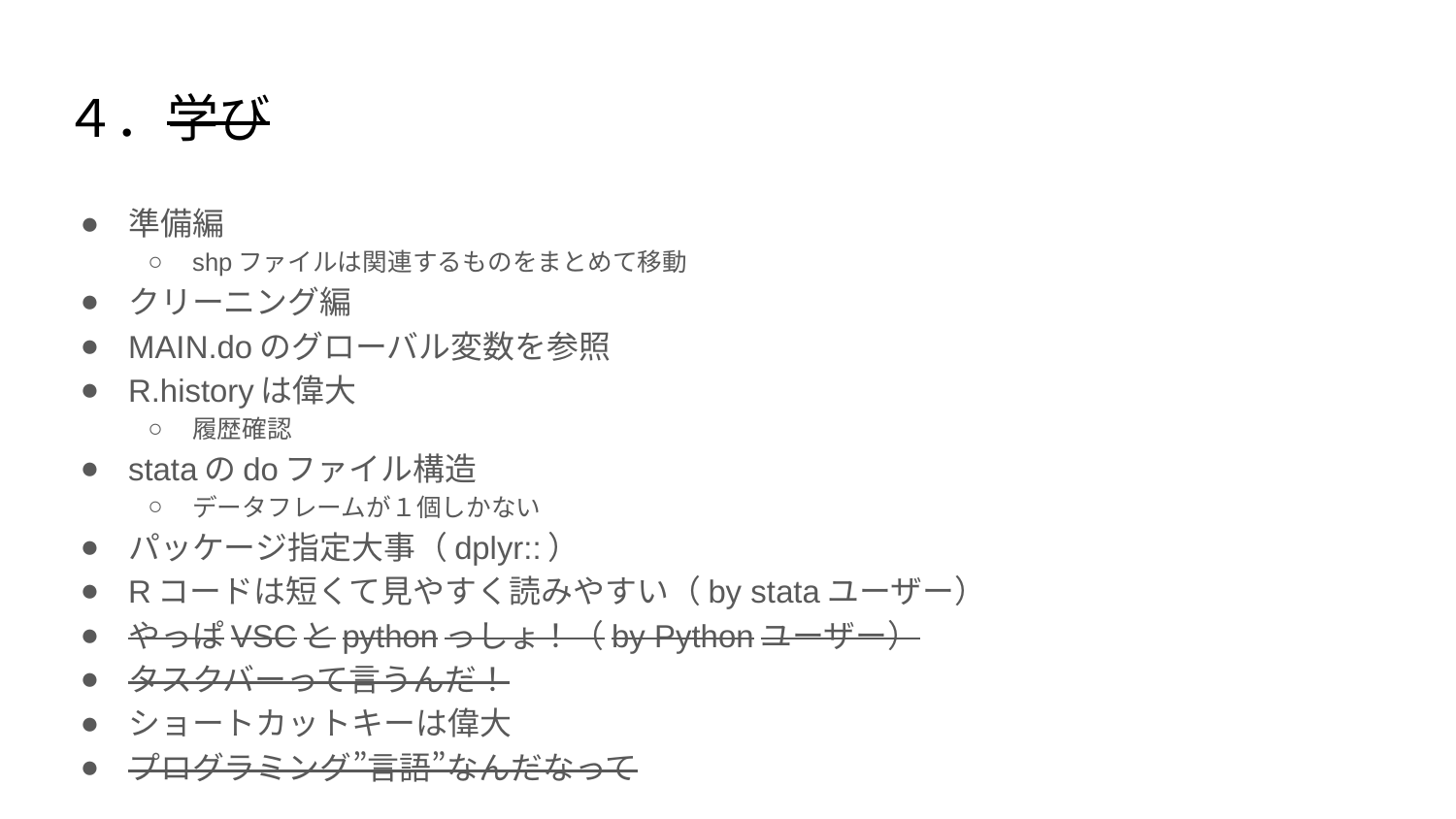

# ４．学び
準備編
shpファイルは関連するものをまとめて移動
クリーニング編
MAIN.doのグローバル変数を参照
R.historyは偉大
履歴確認
stataのdoファイル構造
データフレームが１個しかない
パッケージ指定大事（dplyr::）
Rコードは短くて見やすく読みやすい（by stataユーザー）
やっぱVSCとpythonっしょ！（by Pythonユーザー）
タスクバーって言うんだ！
ショートカットキーは偉大
プログラミング”言語”なんだなって